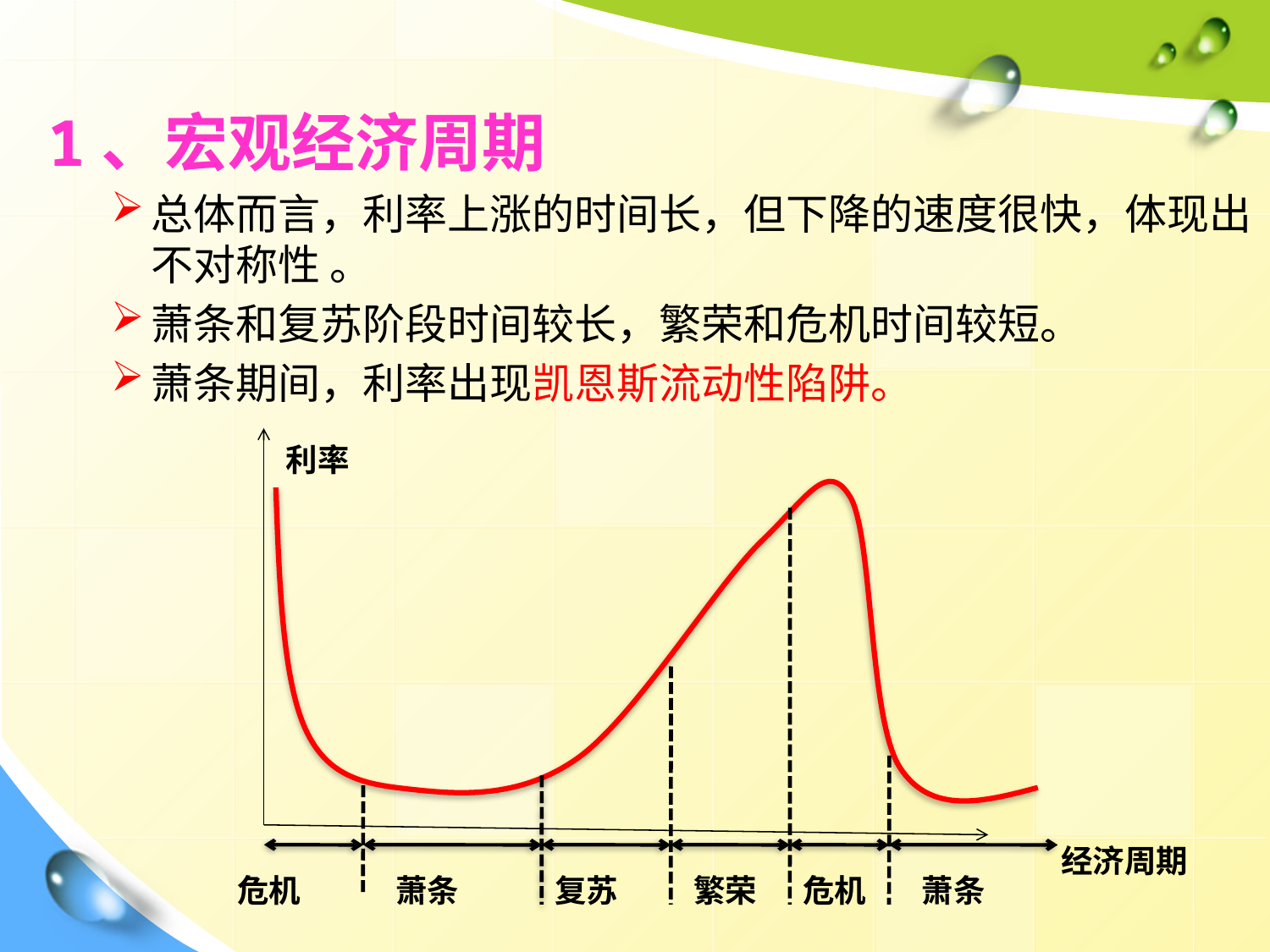

1、宏观经济周期
总体而言，利率上涨的时间长，但下降的速度很快，体现出不对称性 。
萧条和复苏阶段时间较长，繁荣和危机时间较短。
萧条期间，利率出现凯恩斯流动性陷阱。
利率

经济周期
危机
萧条
复苏
繁荣
危机
萧条